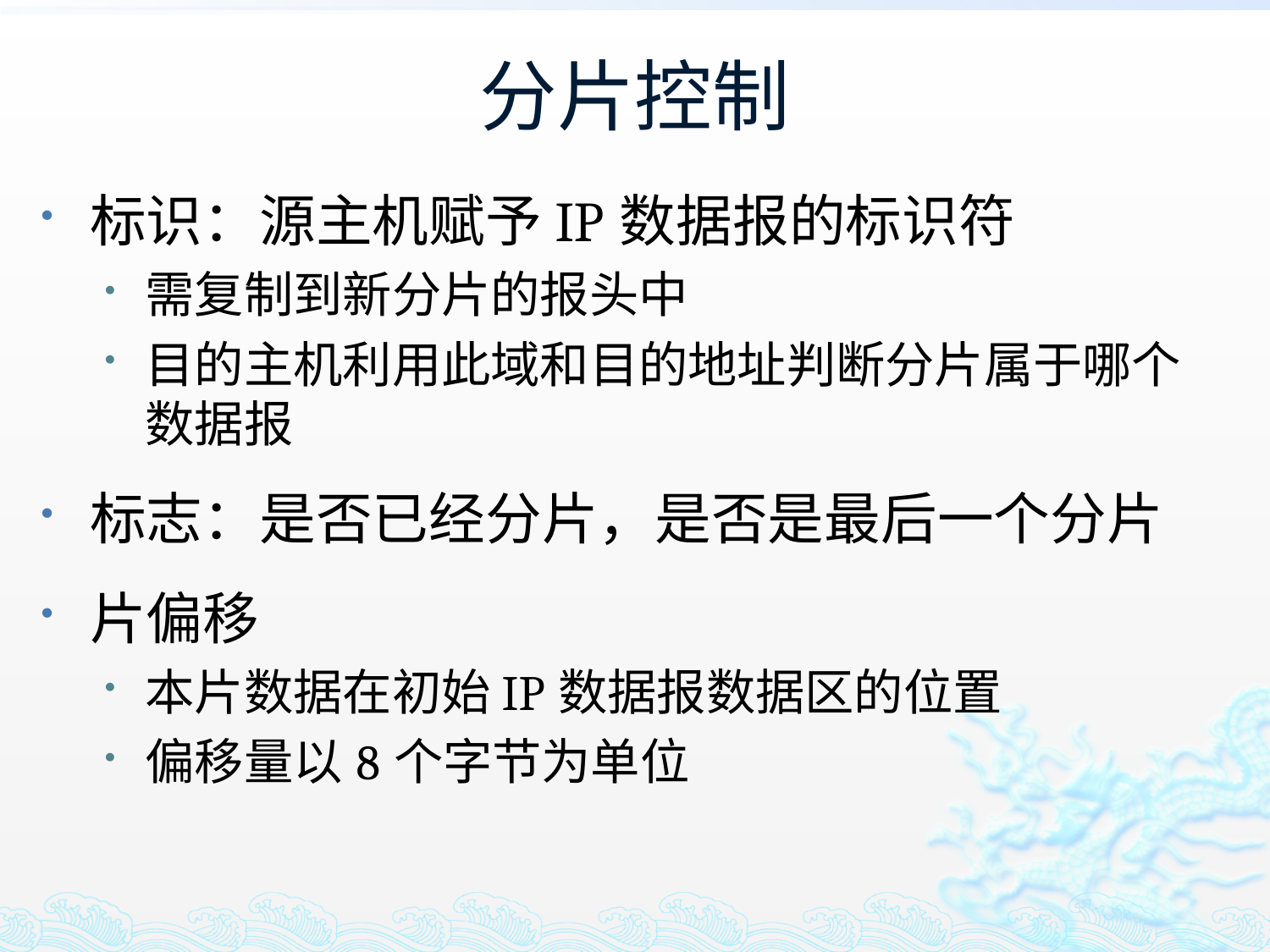

# 分片控制
标识：源主机赋予IP数据报的标识符
需复制到新分片的报头中
目的主机利用此域和目的地址判断分片属于哪个数据报
标志：是否已经分片，是否是最后一个分片
片偏移
本片数据在初始IP数据报数据区的位置
偏移量以8个字节为单位